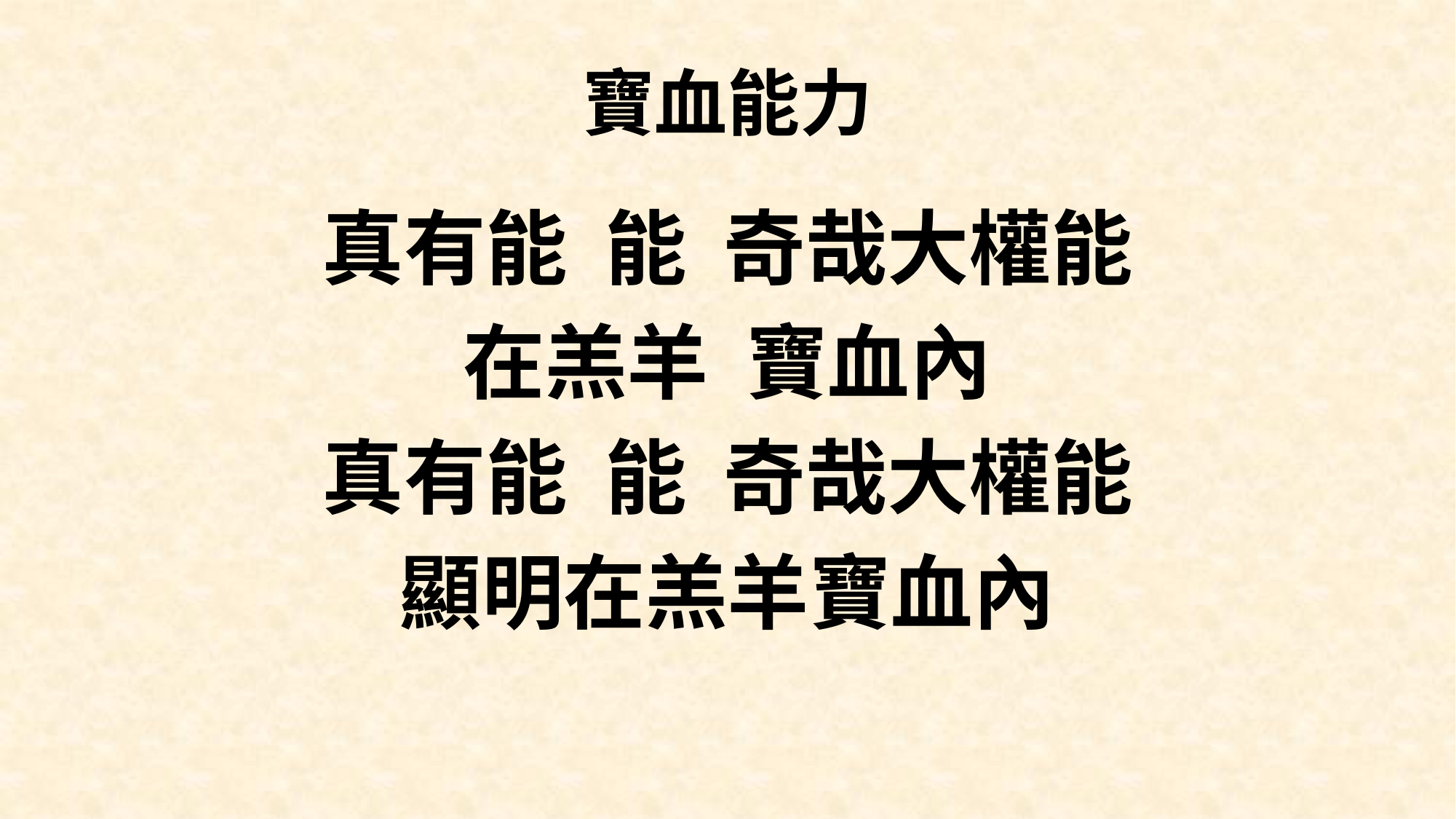

# 寶血能力
真有能  能  奇哉大權能
在羔羊  寶血內
真有能  能  奇哉大權能
顯明在羔羊寶血內